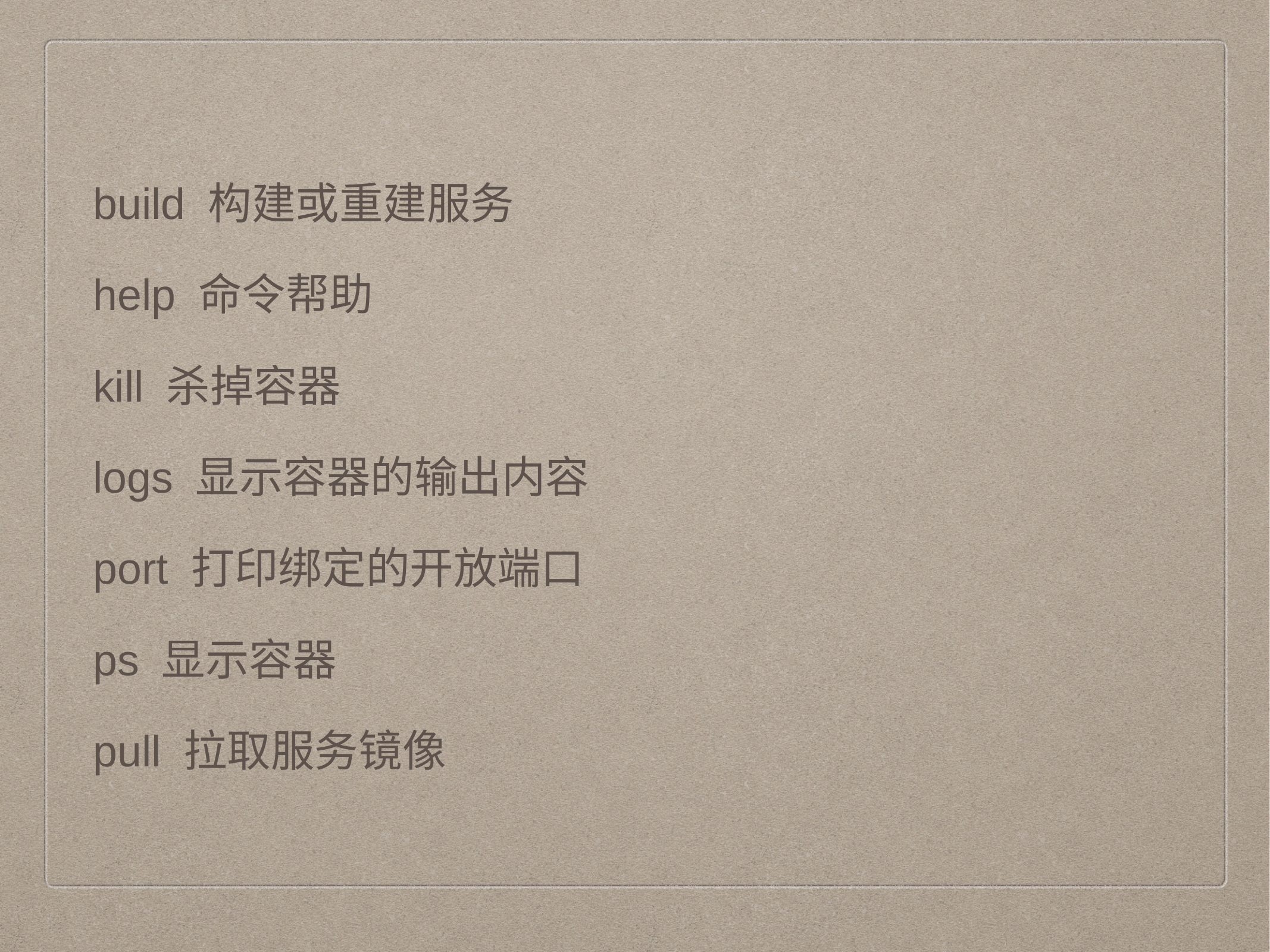

build 构建或重建服务
help 命令帮助
kill 杀掉容器
logs 显示容器的输出内容
port 打印绑定的开放端口
ps 显示容器
pull 拉取服务镜像